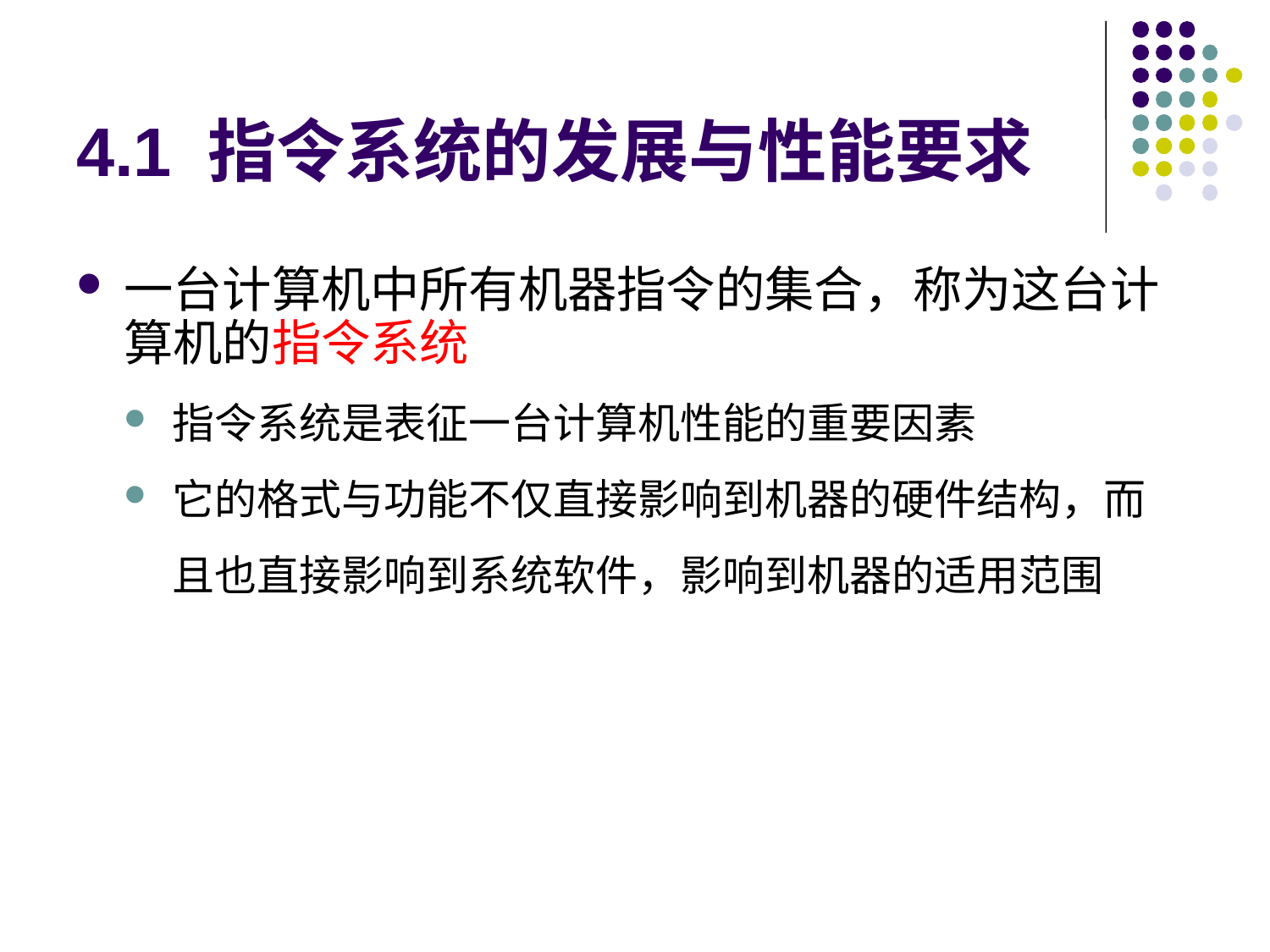

# 4.1 指令系统的发展与性能要求
一台计算机中所有机器指令的集合，称为这台计算机的指令系统
指令系统是表征一台计算机性能的重要因素
它的格式与功能不仅直接影响到机器的硬件结构，而且也直接影响到系统软件，影响到机器的适用范围
5